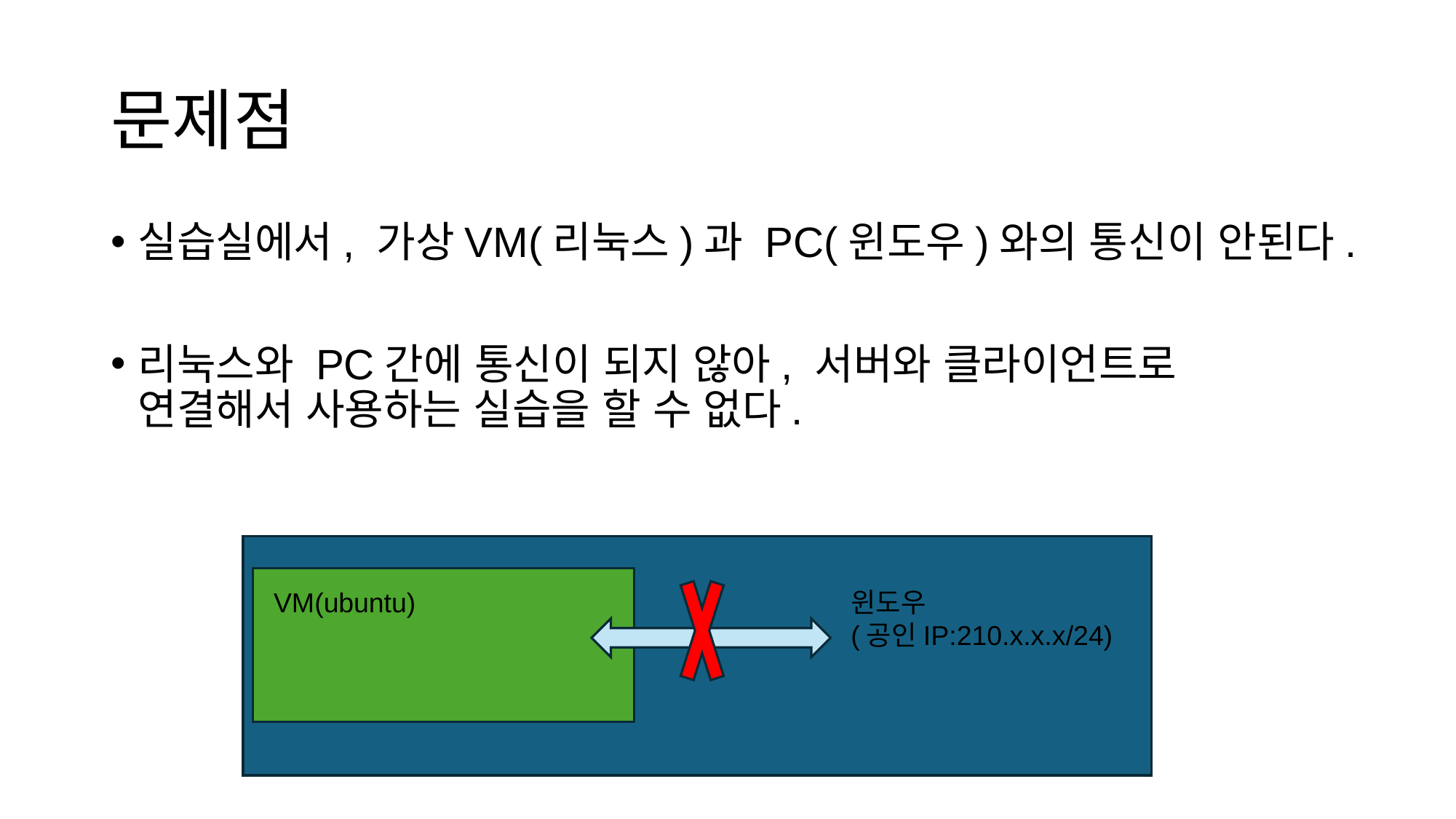

# 문제점
실습실에서, 가상VM(리눅스)과 PC(윈도우)와의 통신이 안된다.

리눅스와 PC간에 통신이 되지 않아, 서버와 클라이언트로 연결해서 사용하는 실습을 할 수 없다.

VM(ubuntu)
윈도우
(공인IP:210.x.x.x/24)